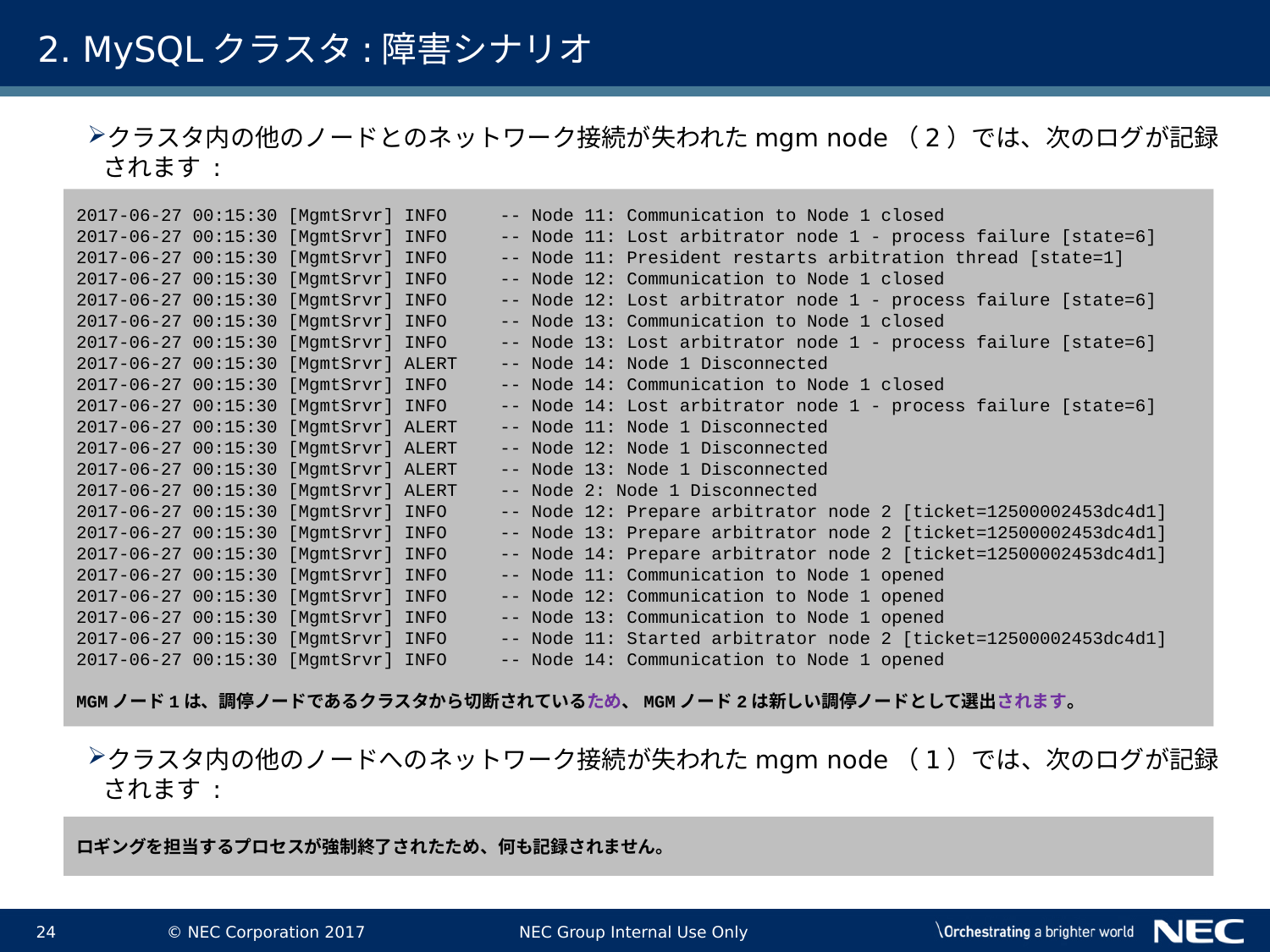

# 2. MySQLクラスタ:障害シナリオ
クラスタ内の他のノードとのネットワーク接続が失われたmgm node（2）では、次のログが記録されます :

クラスタ内の他のノードへのネットワーク接続が失われたmgm node（1）では、次のログが記録されます :

2017-06-27 00:15:30 [MgmtSrvr] INFO     -- Node 11: Communication to Node 1 closed
2017-06-27 00:15:30 [MgmtSrvr] INFO     -- Node 11: Lost arbitrator node 1 - process failure [state=6]
2017-06-27 00:15:30 [MgmtSrvr] INFO     -- Node 11: President restarts arbitration thread [state=1]
2017-06-27 00:15:30 [MgmtSrvr] INFO     -- Node 12: Communication to Node 1 closed
2017-06-27 00:15:30 [MgmtSrvr] INFO     -- Node 12: Lost arbitrator node 1 - process failure [state=6]
2017-06-27 00:15:30 [MgmtSrvr] INFO     -- Node 13: Communication to Node 1 closed
2017-06-27 00:15:30 [MgmtSrvr] INFO     -- Node 13: Lost arbitrator node 1 - process failure [state=6]
2017-06-27 00:15:30 [MgmtSrvr] ALERT    -- Node 14: Node 1 Disconnected
2017-06-27 00:15:30 [MgmtSrvr] INFO     -- Node 14: Communication to Node 1 closed
2017-06-27 00:15:30 [MgmtSrvr] INFO     -- Node 14: Lost arbitrator node 1 - process failure [state=6]
2017-06-27 00:15:30 [MgmtSrvr] ALERT    -- Node 11: Node 1 Disconnected
2017-06-27 00:15:30 [MgmtSrvr] ALERT    -- Node 12: Node 1 Disconnected
2017-06-27 00:15:30 [MgmtSrvr] ALERT    -- Node 13: Node 1 Disconnected
2017-06-27 00:15:30 [MgmtSrvr] ALERT    -- Node 2: Node 1 Disconnected
2017-06-27 00:15:30 [MgmtSrvr] INFO     -- Node 12: Prepare arbitrator node 2 [ticket=12500002453dc4d1]
2017-06-27 00:15:30 [MgmtSrvr] INFO     -- Node 13: Prepare arbitrator node 2 [ticket=12500002453dc4d1]
2017-06-27 00:15:30 [MgmtSrvr] INFO     -- Node 14: Prepare arbitrator node 2 [ticket=12500002453dc4d1]
2017-06-27 00:15:30 [MgmtSrvr] INFO     -- Node 11: Communication to Node 1 opened
2017-06-27 00:15:30 [MgmtSrvr] INFO     -- Node 12: Communication to Node 1 opened
2017-06-27 00:15:30 [MgmtSrvr] INFO     -- Node 13: Communication to Node 1 opened
2017-06-27 00:15:30 [MgmtSrvr] INFO     -- Node 11: Started arbitrator node 2 [ticket=12500002453dc4d1]
2017-06-27 00:15:30 [MgmtSrvr] INFO     -- Node 14: Communication to Node 1 opened

MGMノード1は、調停ノードであるクラスタから切断されているため、MGMノード2は新しい調停ノードとして選出されます。
ロギングを担当するプロセスが強制終了されたため、何も記録されません。